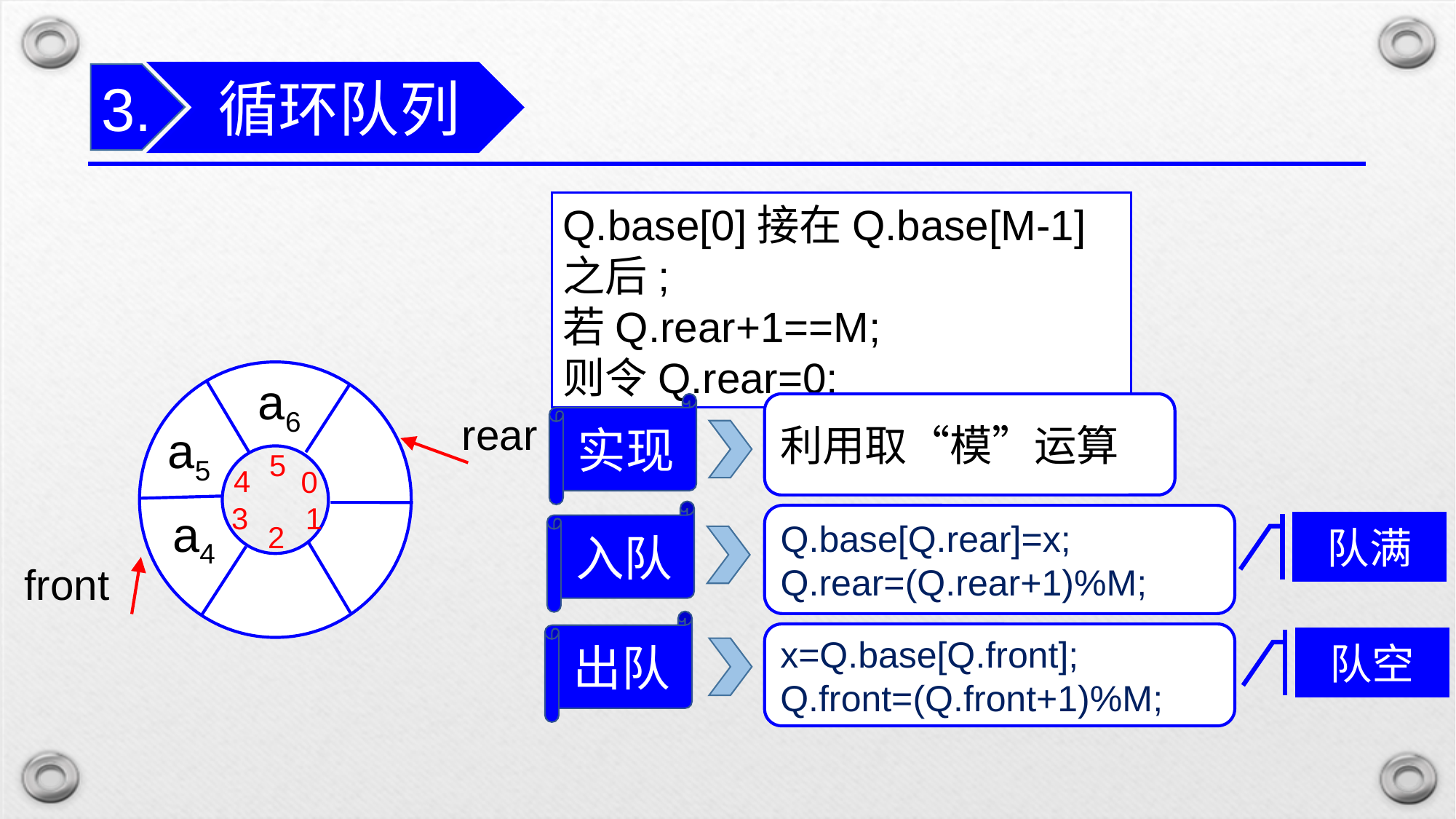

循环队列

3.
Q.base[0]接在Q.base[M-1]之后;
若Q.rear+1==M;
则令Q.rear=0;

a5
5
4
0

3
1

2

rear

front

a6
a4
实现
利用取“模”运算

入队
Q.base[Q.rear]=x;
Q.rear=(Q.rear+1)%M;
队满

出队
x=Q.base[Q.front];
Q.front=(Q.front+1)%M;
队空